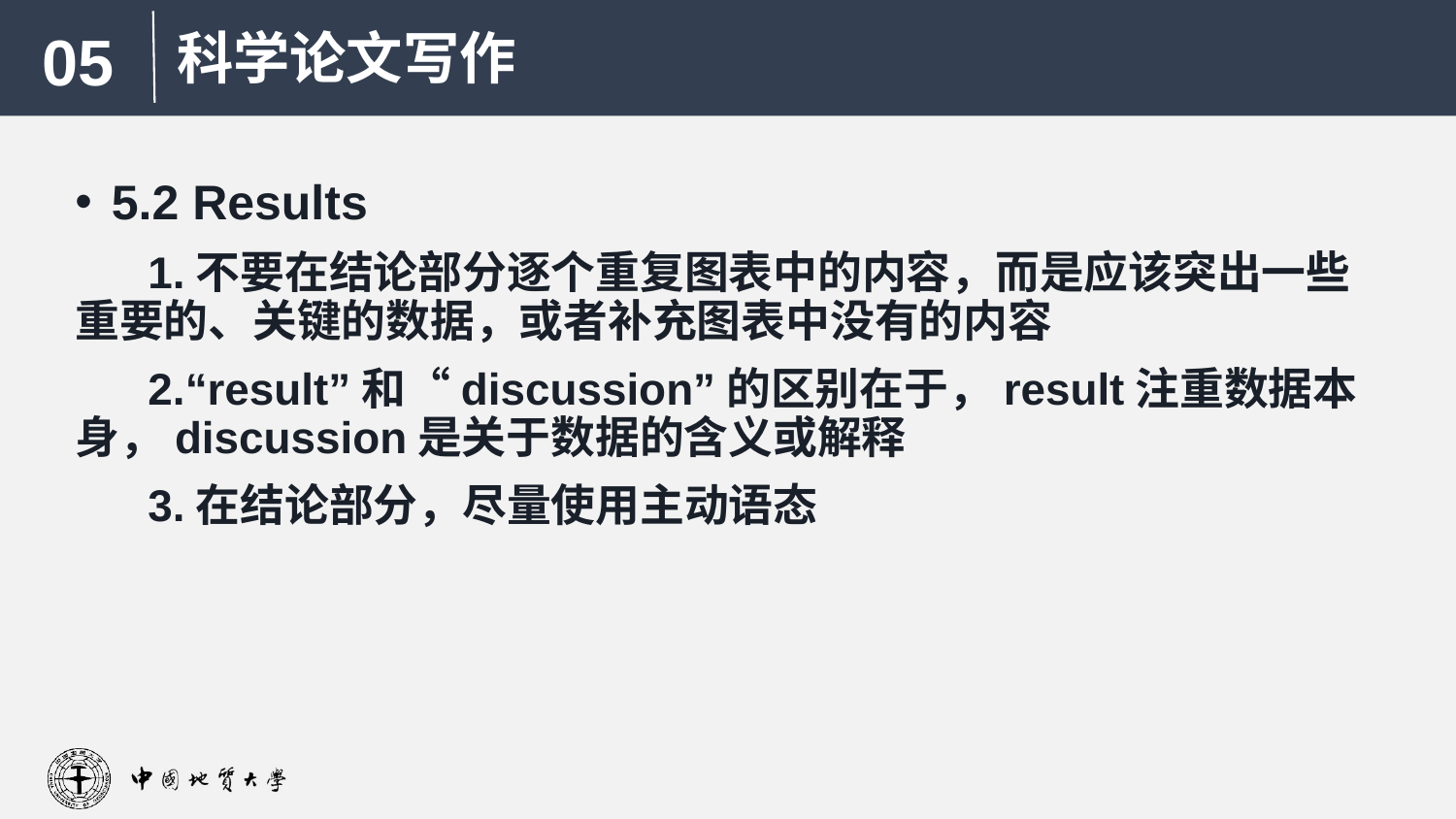

科学论文写作
05
5.2 Results
1.不要在结论部分逐个重复图表中的内容，而是应该突出一些重要的、关键的数据，或者补充图表中没有的内容
2.“result”和“discussion”的区别在于，result注重数据本身，discussion是关于数据的含义或解释
3.在结论部分，尽量使用主动语态
29